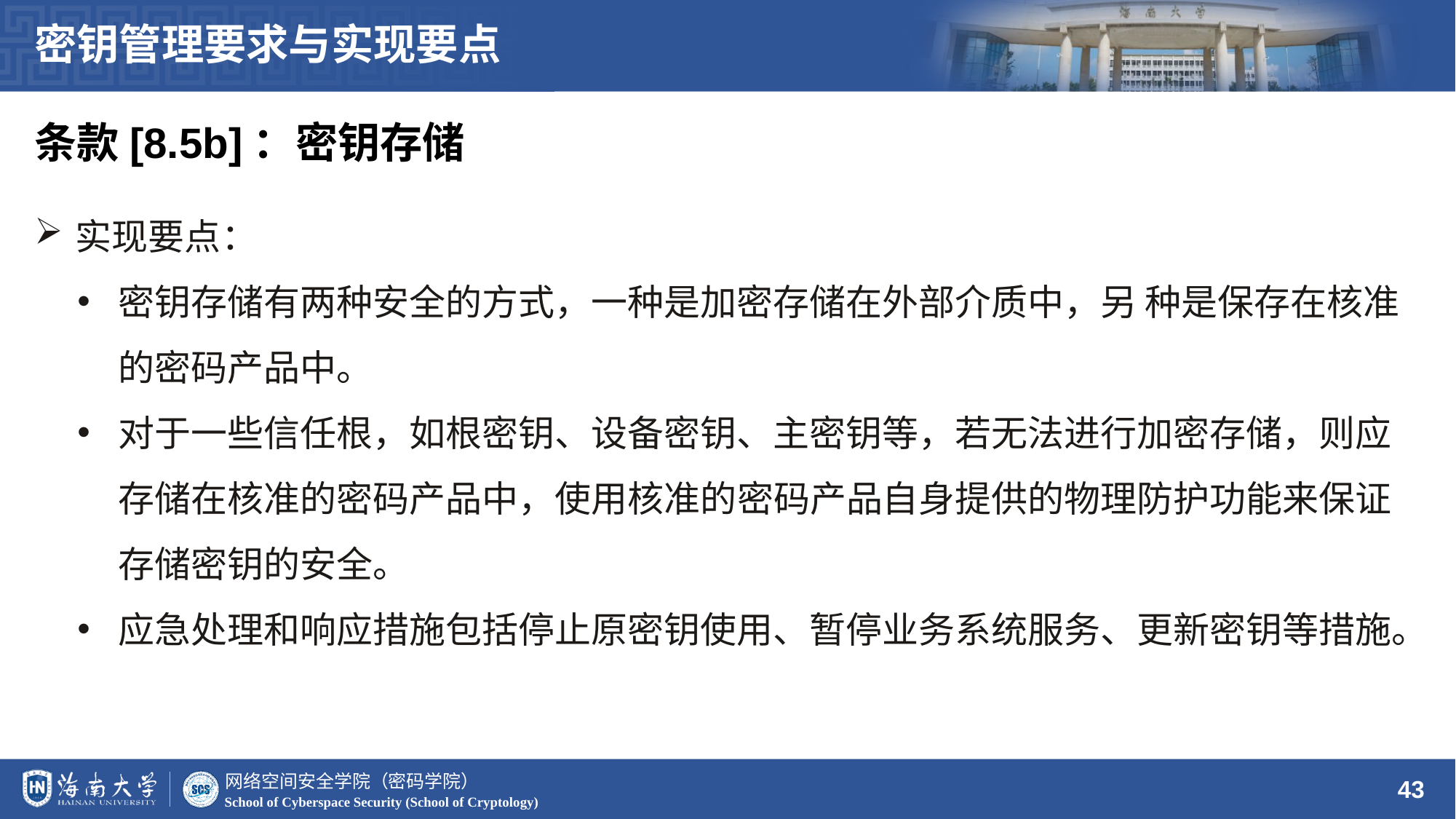

密钥管理要求与实现要点
条款[8.5b]：密钥存储
实现要点：
密钥存储有两种安全的方式，一种是加密存储在外部介质中，另 种是保存在核准的密码产品中。
对于一些信任根，如根密钥、设备密钥、主密钥等，若无法进行加密存储，则应存储在核准的密码产品中，使用核准的密码产品自身提供的物理防护功能来保证存储密钥的安全。
应急处理和响应措施包括停止原密钥使用、暂停业务系统服务、更新密钥等措施。
43